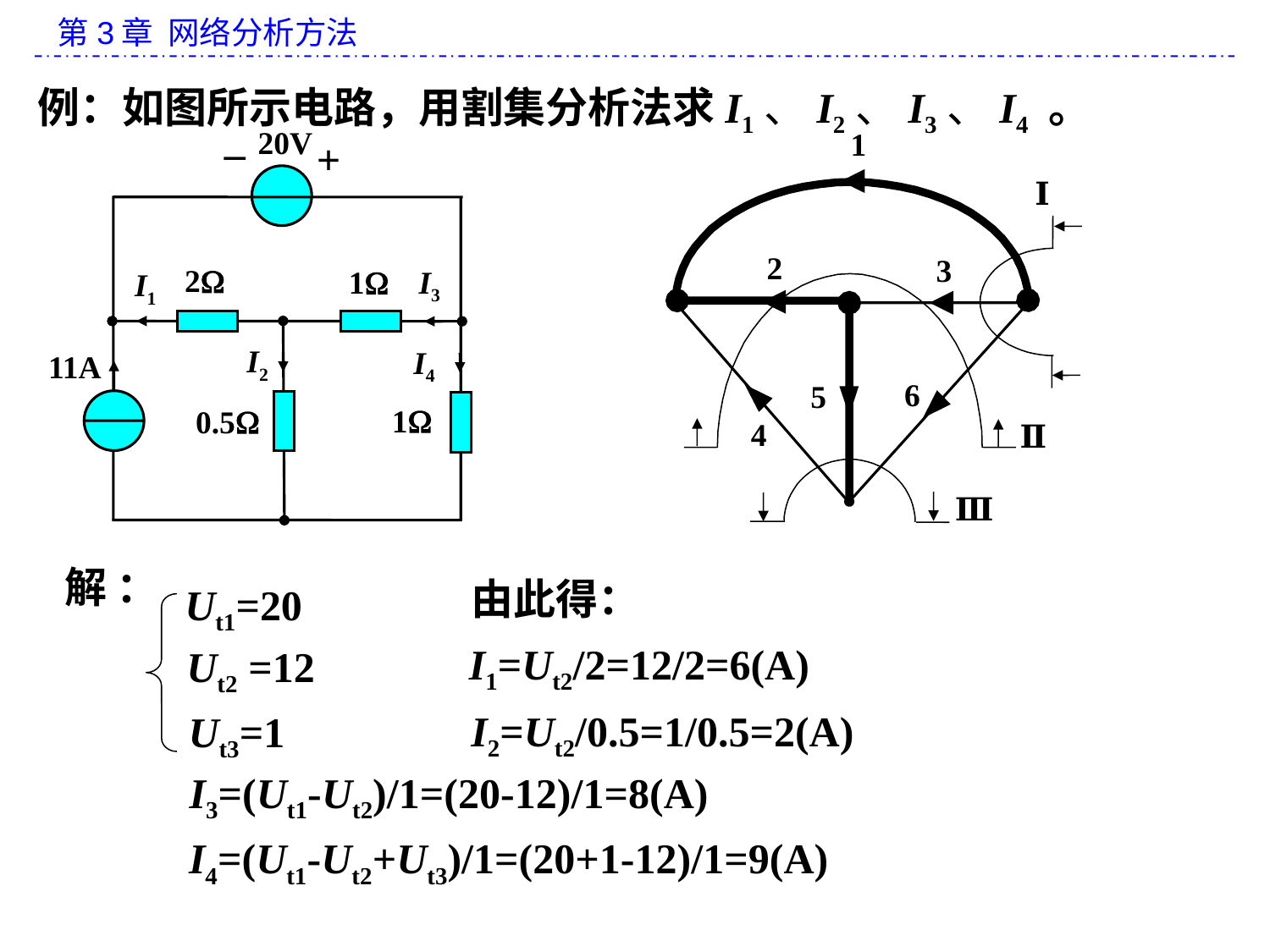

例：如图所示电路，用割集分析法求I1、I2、I3、I4 。
_
20V
+

2Ω
1Ω
I3
I1

I2
I4
11A

1Ω
0.5Ω

1

2
3

6
5

4
Ⅰ

Ⅱ

Ⅲ
解 ：
 由此得：
Ut1=20

I1=Ut2/2=12/2=6(A)
Ut2 =12
I2=Ut2/0.5=1/0.5=2(A)
Ut3=1
I3=(Ut1-Ut2)/1=(20-12)/1=8(A)
I4=(Ut1-Ut2+Ut3)/1=(20+1-12)/1=9(A)